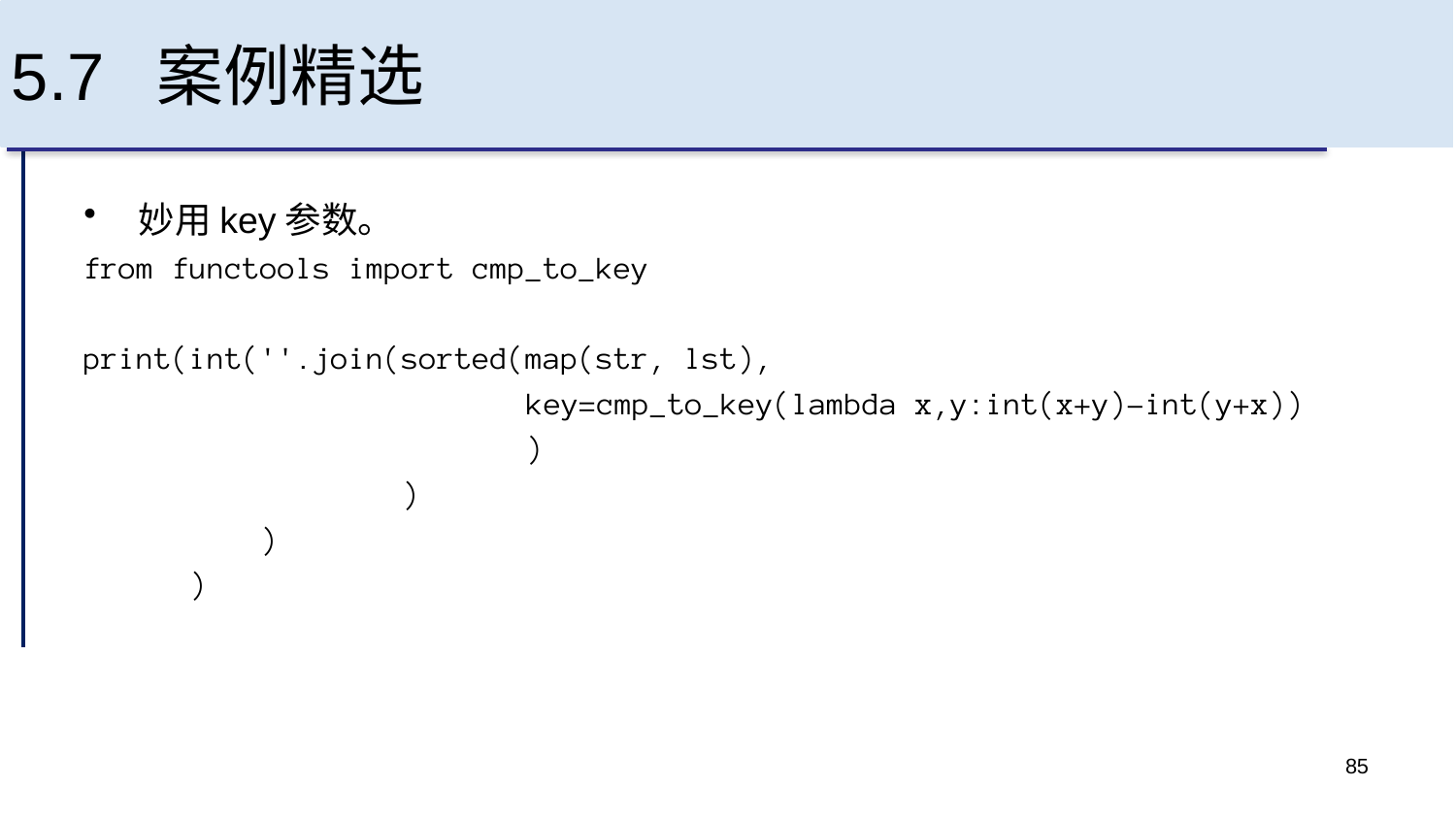

# 5.7  案例精选
妙用key参数。
from functools import cmp_to_key

print(int(''.join(sorted(map(str, lst),
                         key=cmp_to_key(lambda x,y:int(x+y)-int(y+x))
                         )
                  )
          )
      )
85